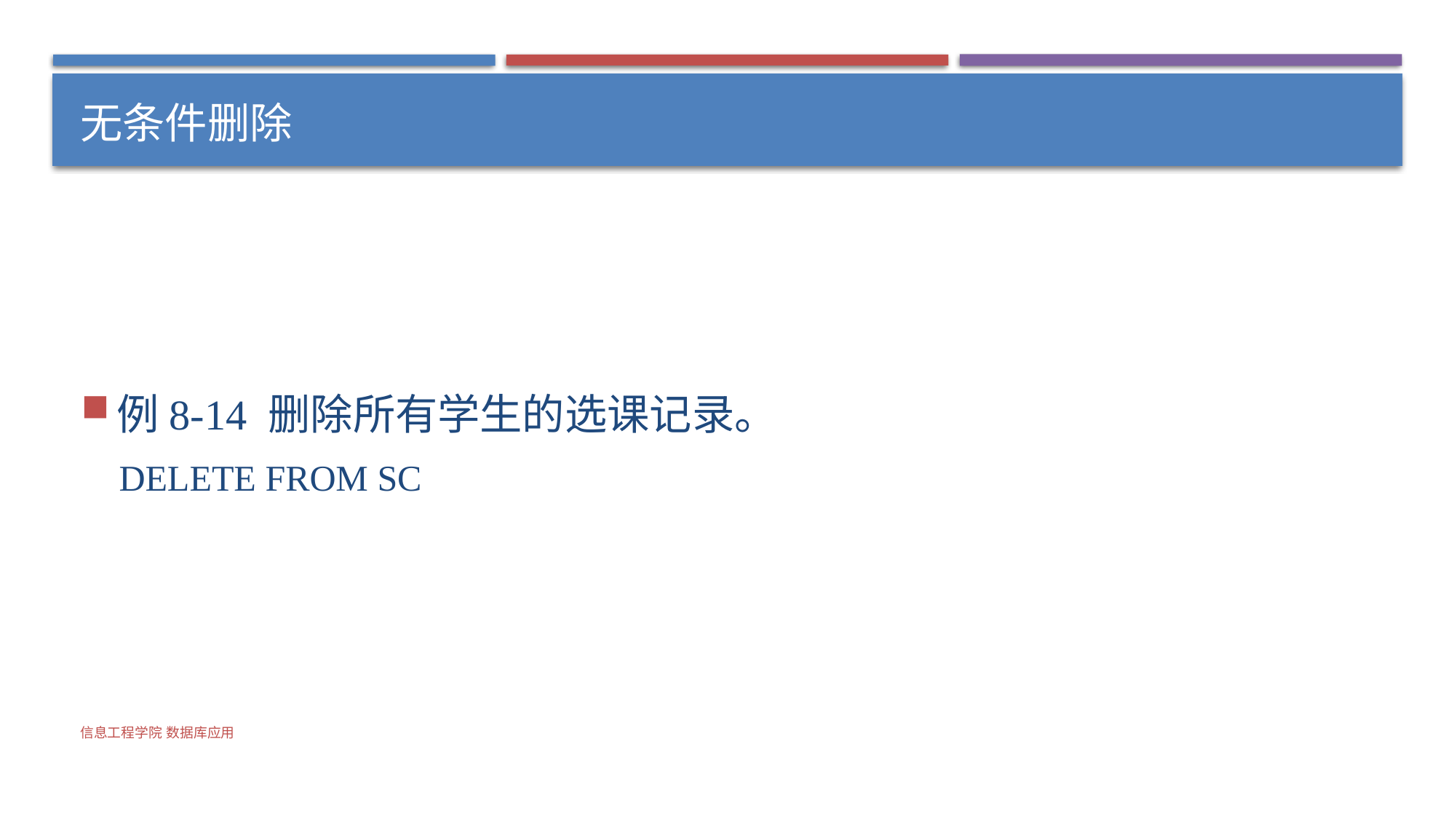

# 无条件删除
例8-14 删除所有学生的选课记录。
DELETE FROM SC
信息工程学院 数据库应用
24